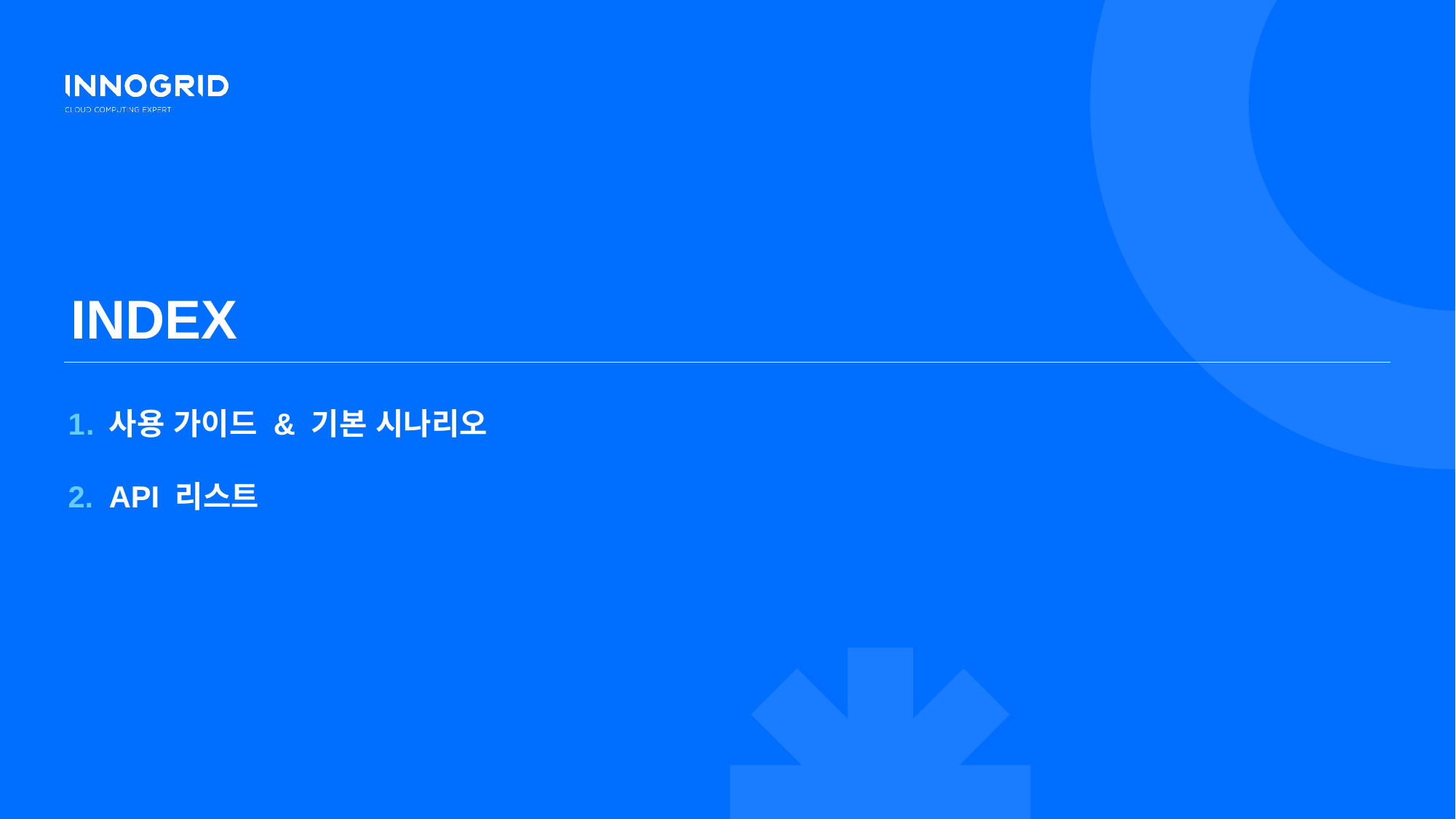

# INDEX
사용 가이드 & 기본 시나리오
API 리스트